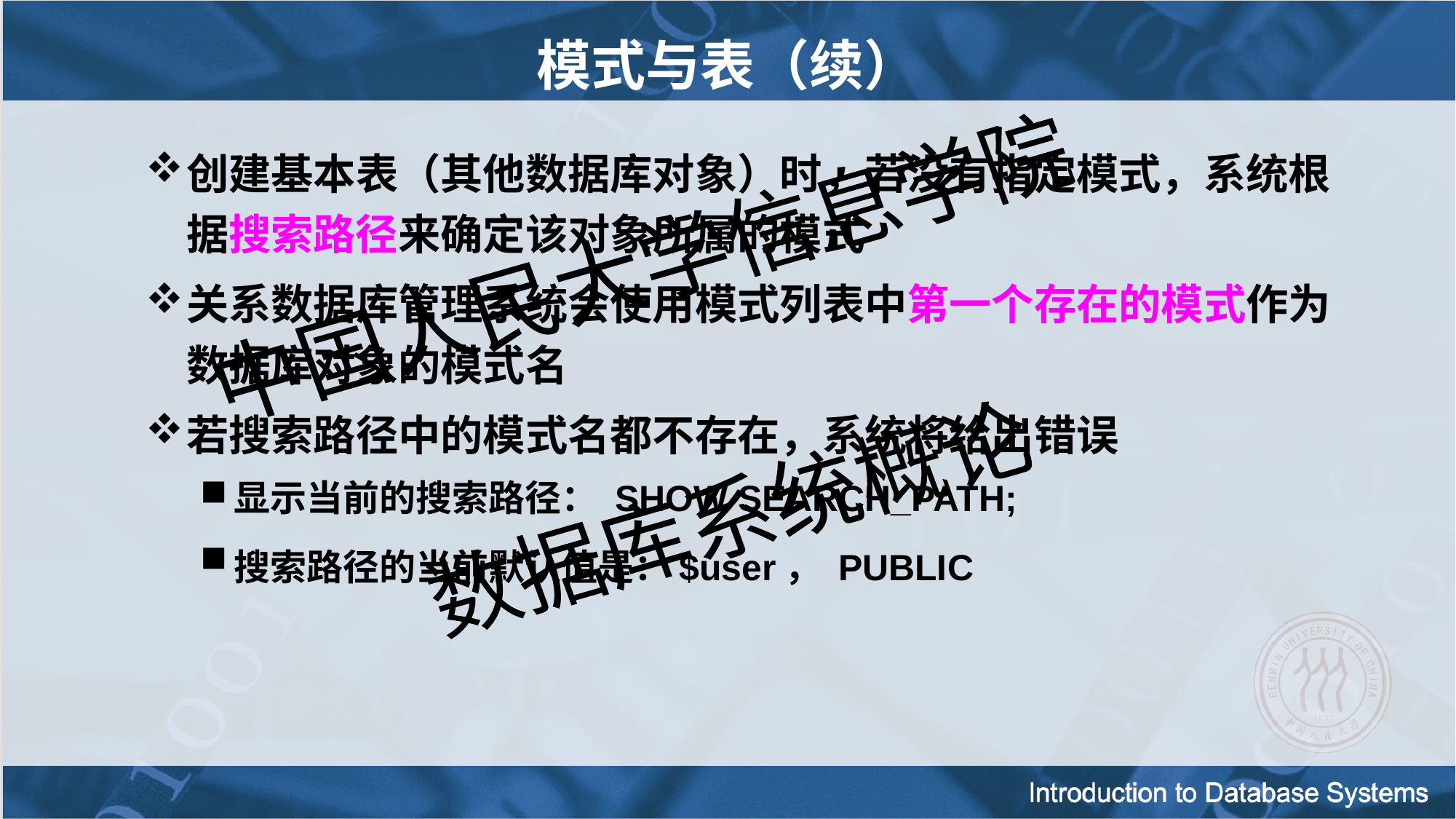

模式与表（续）
创建基本表（其他数据库对象）时，若没有指定模式，系统根据搜索路径来确定该对象所属的模式
关系数据库管理系统会使用模式列表中第一个存在的模式作为数据库对象的模式名
若搜索路径中的模式名都不存在，系统将给出错误
显示当前的搜索路径： SHOW SEARCH_PATH;
搜索路径的当前默认值是：$user， PUBLIC